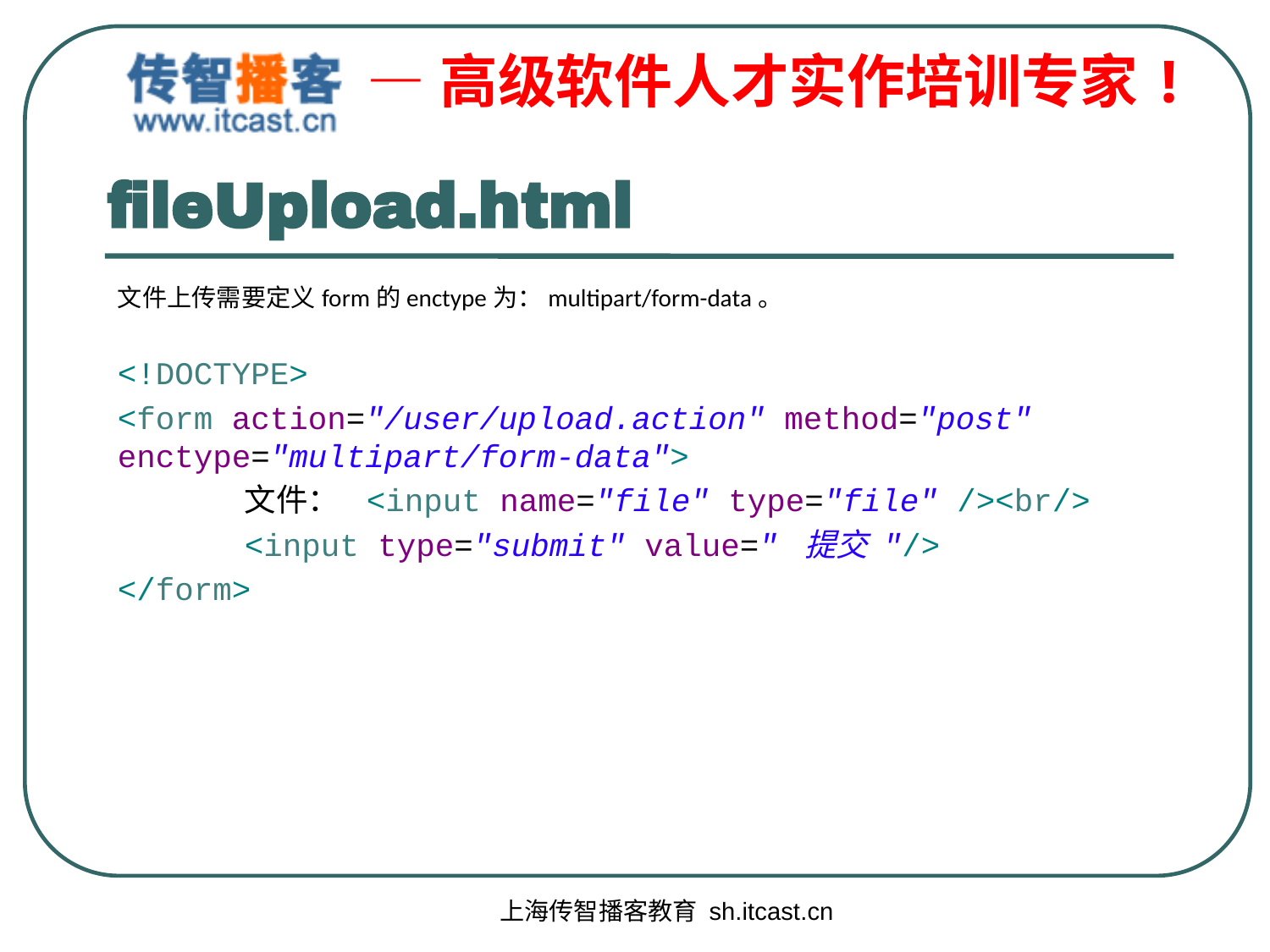

# fileUpload.html
文件上传需要定义form的enctype为：multipart/form-data。

<!DOCTYPE>
<form action="/user/upload.action" method="post" enctype="multipart/form-data">
	文件： <input name="file" type="file" /><br/>
	<input type="submit" value=" 提交 "/>
</form>

上海传智播客教育 sh.itcast.cn